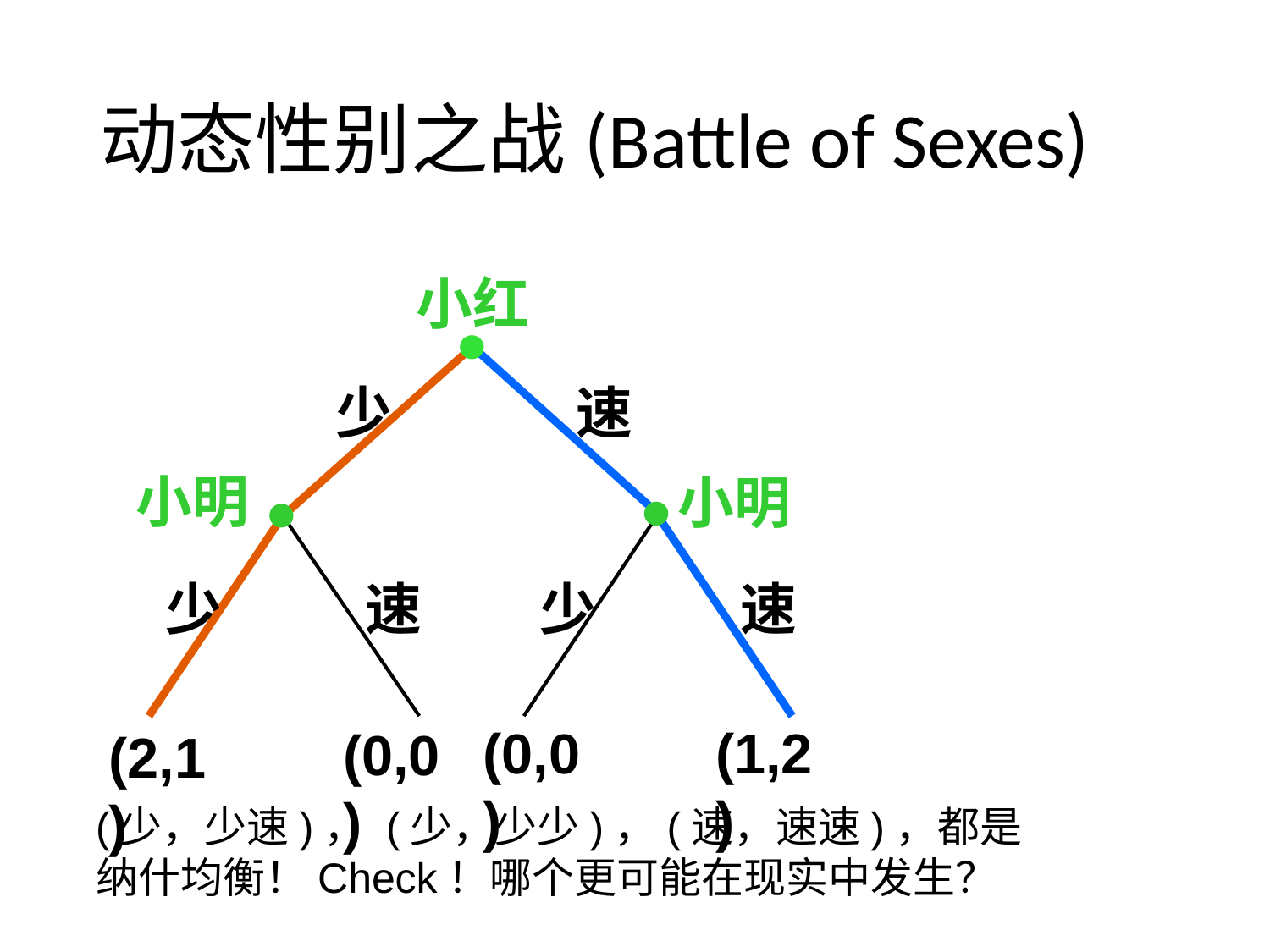

# 动态性别之战(Battle of Sexes)

小红

少
速
小明
小明

少
速
少
速
(0,0)
(1,2)
(0,0)
(2,1)
(少，少速)， (少，少少)，(速，速速)，都是纳什均衡！Check！哪个更可能在现实中发生？